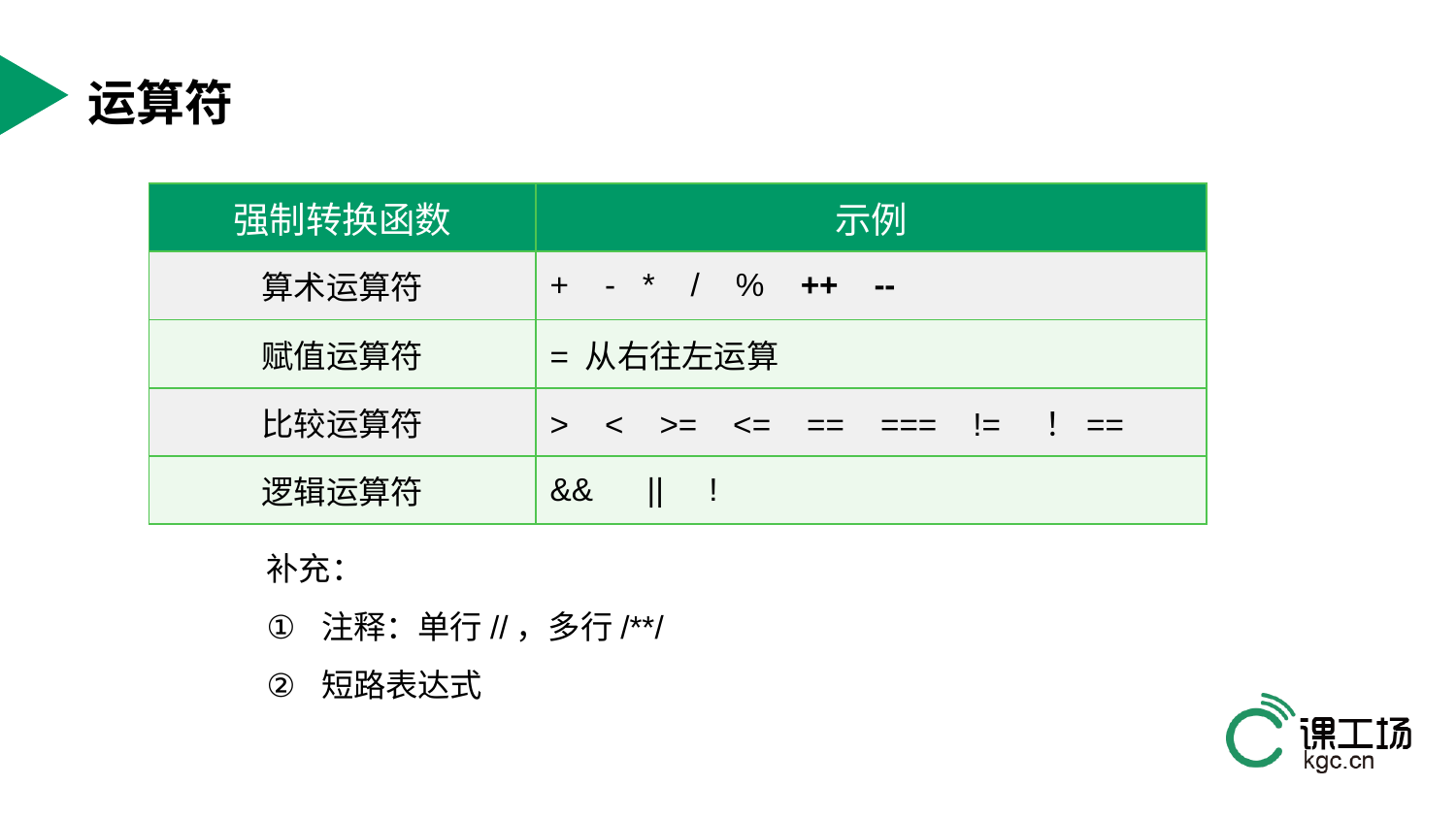

# 运算符
| 强制转换函数 | 示例 |
| --- | --- |
| 算术运算符 | + - \* / % ++ -- |
| 赋值运算符 | = 从右往左运算 |
| 比较运算符 | > < >= <= == === != ！== |
| 逻辑运算符 | && || ! |
补充：
注释：单行//，多行/**/
短路表达式